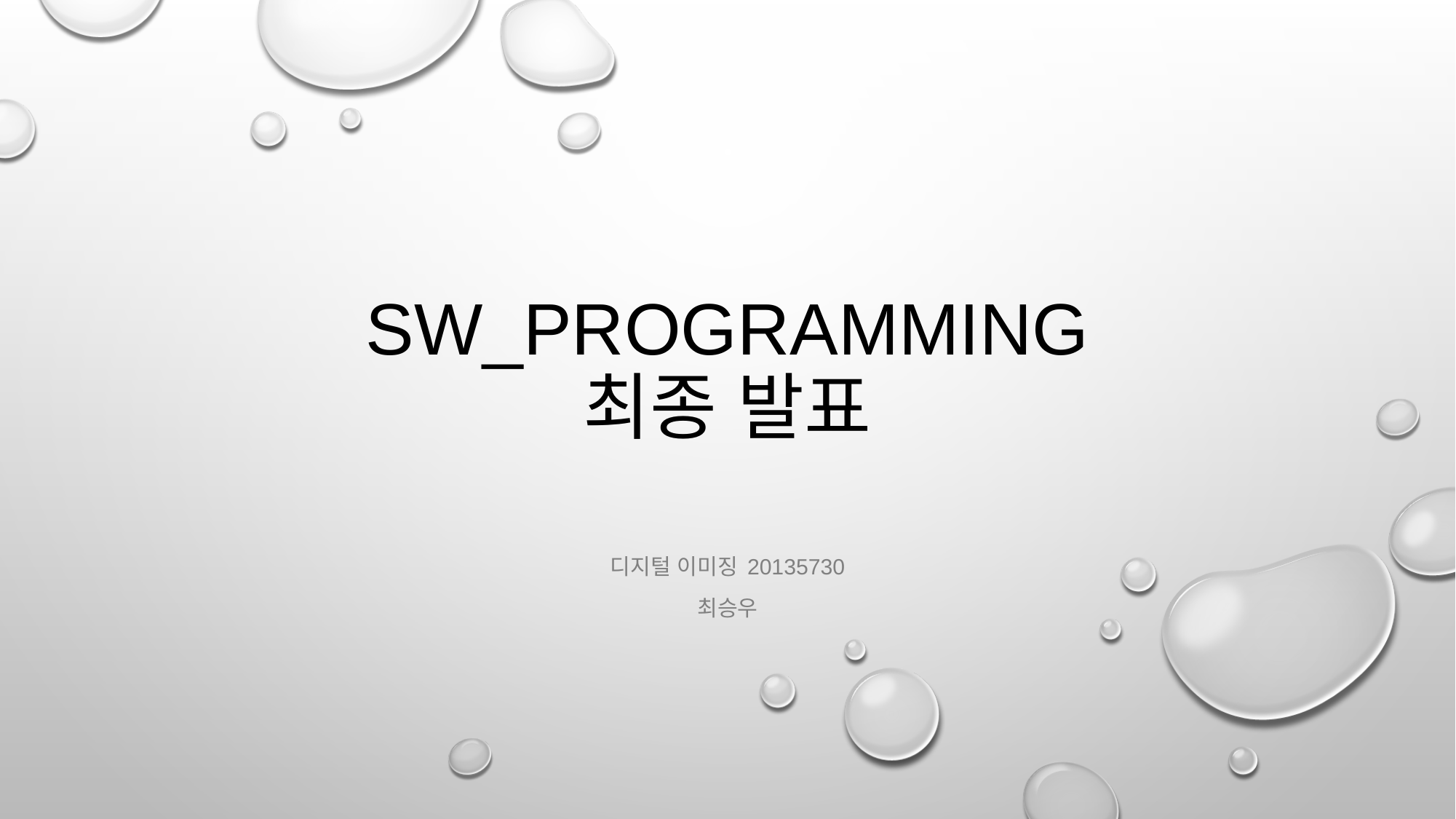

# SW_Programming 최종 발표

디지털 이미징 20135730
최승우